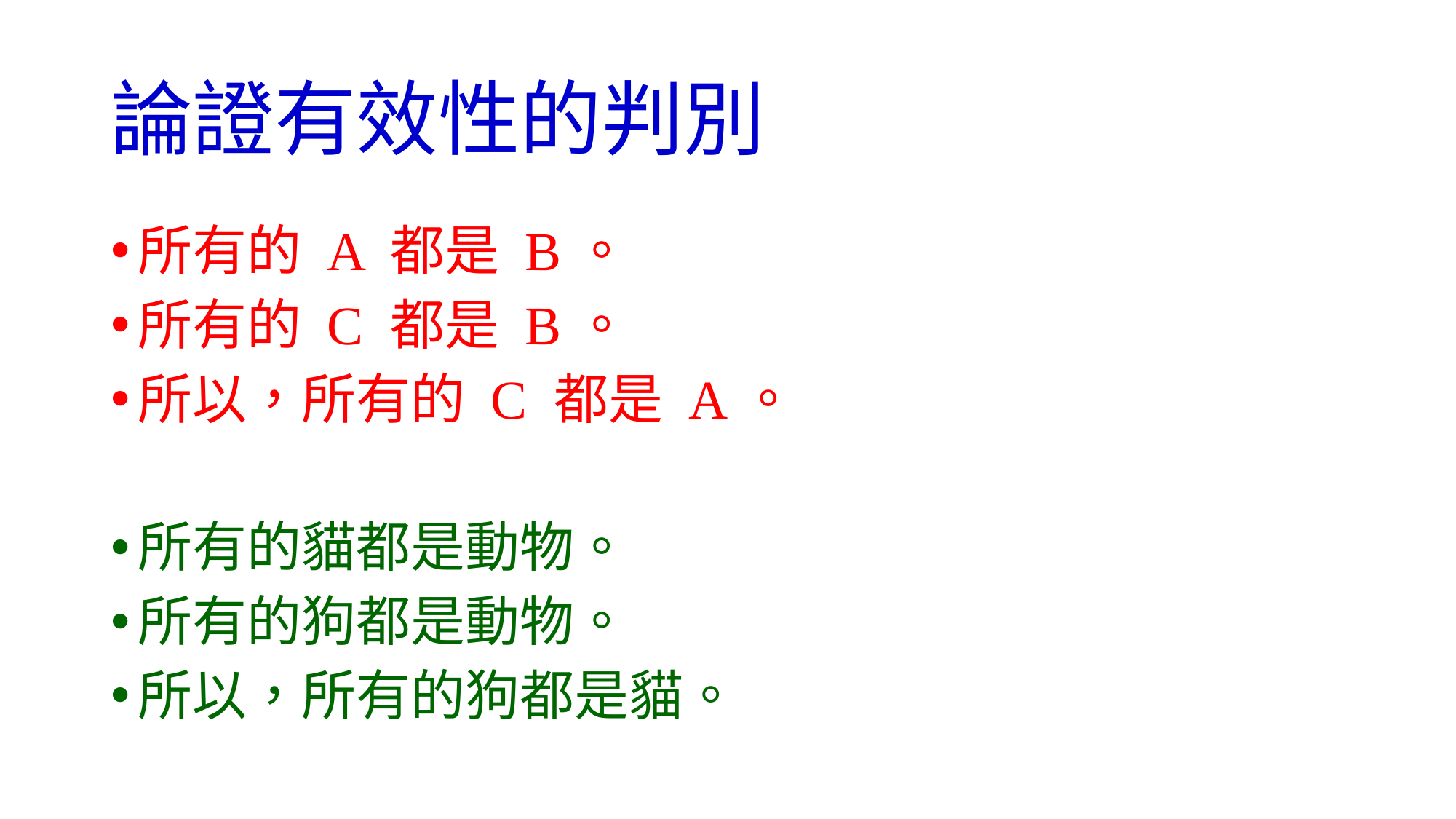

# 論證有效性的判別
所有的 A 都是 B。
所有的 C 都是 B。
所以，所有的 C 都是 A。

所有的貓都是動物。
所有的狗都是動物。
所以，所有的狗都是貓。